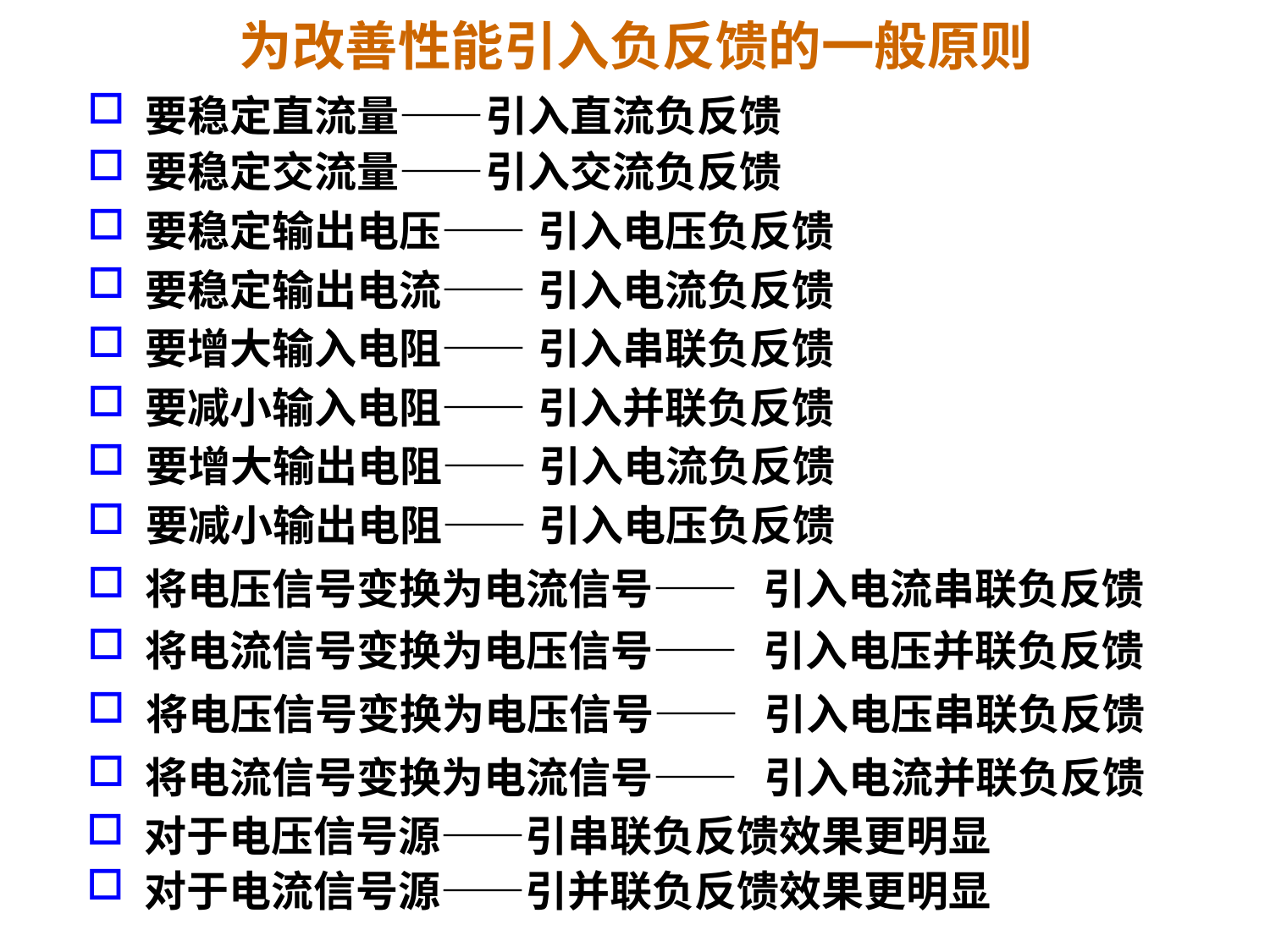

为改善性能引入负反馈的一般原则
 要稳定直流量——
引入直流负反馈
 要稳定交流量——
引入交流负反馈
 要稳定输出电压——
引入电压负反馈
 要稳定输出电流——
引入电流负反馈
 要增大输入电阻——
引入串联负反馈
 要减小输入电阻——
引入并联负反馈
 要增大输出电阻——
引入电流负反馈
 要减小输出电阻——
引入电压负反馈
 将电压信号变换为电流信号——
引入电流串联负反馈
 将电流信号变换为电压信号——
引入电压并联负反馈
 将电压信号变换为电压信号——
引入电压串联负反馈
 将电流信号变换为电流信号——
引入电流并联负反馈
 对于电压信号源——引串联负反馈效果更明显
 对于电流信号源——引并联负反馈效果更明显